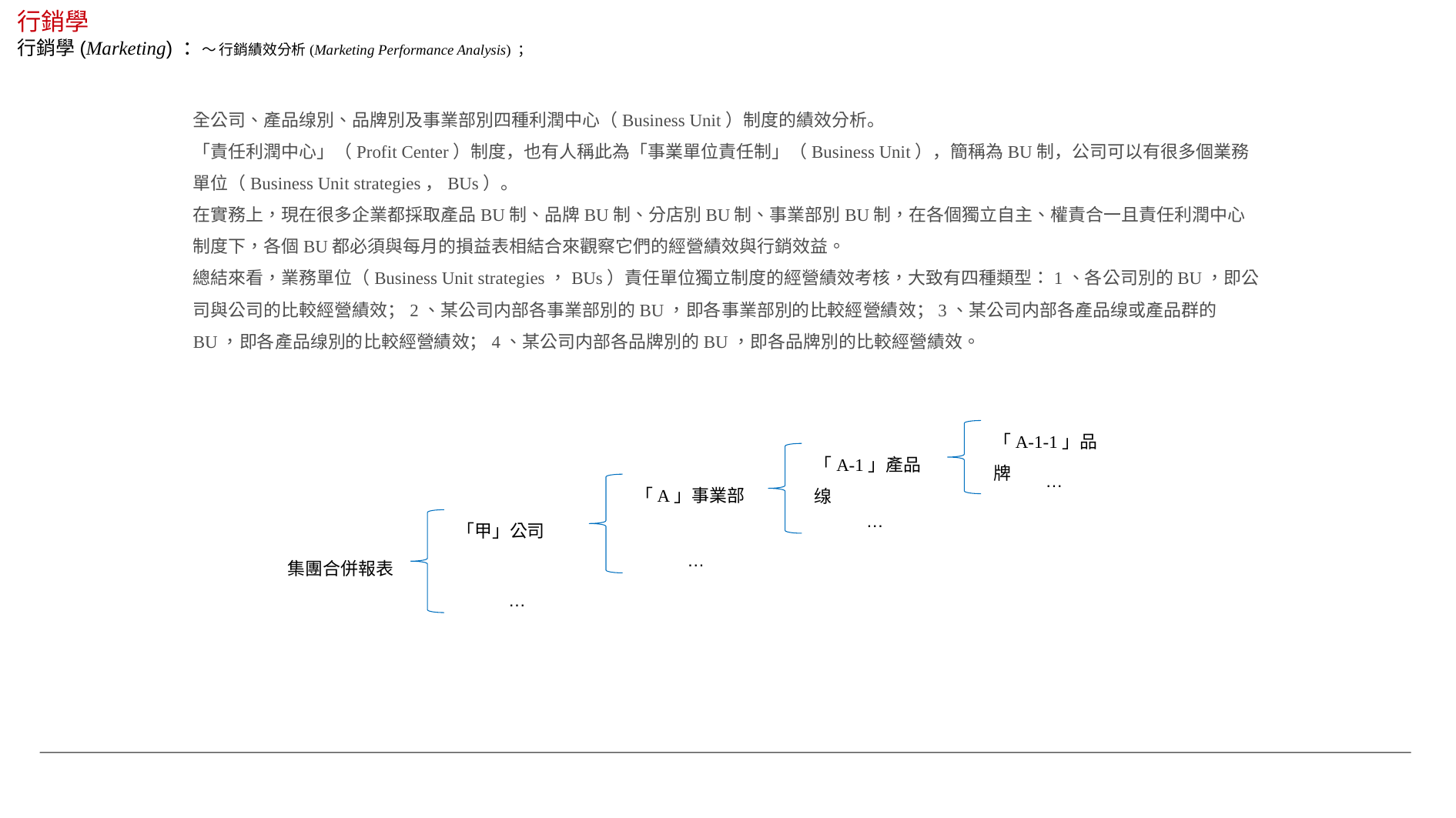

行銷學
行銷學(Marketing) ：～ 行銷績效分析(Marketing Performance Analysis) ；
全公司、產品缐別、品牌別及事業部別四種利潤中心（Business Unit）制度的績效分析。
「責任利潤中心」（Profit Center）制度，也有人稱此為「事業單位責任制」（Business Unit），簡稱為BU制，公司可以有很多個業務單位（Business Unit strategies，BUs）。
在實務上，現在很多企業都採取產品BU制、品牌BU制、分店別BU制、事業部別BU制，在各個獨立自主、權責合一且責任利潤中心制度下，各個BU都必須與每月的損益表相結合來觀察它們的經營績效與行銷效益。
總結來看，業務單位（Business Unit strategies，BUs）責任單位獨立制度的經營績效考核，大致有四種類型：1、各公司別的BU，即公司與公司的比較經營績效；2、某公司内部各事業部別的BU，即各事業部別的比較經營績效；3、某公司内部各產品缐或產品群的BU，即各產品缐別的比較經營績效；4、某公司内部各品牌別的BU，即各品牌別的比較經營績效。
「A-1-1」品牌

「A-1」產品缐

…
「A」事業部

…
「甲」公司

…
集團合併報表
…